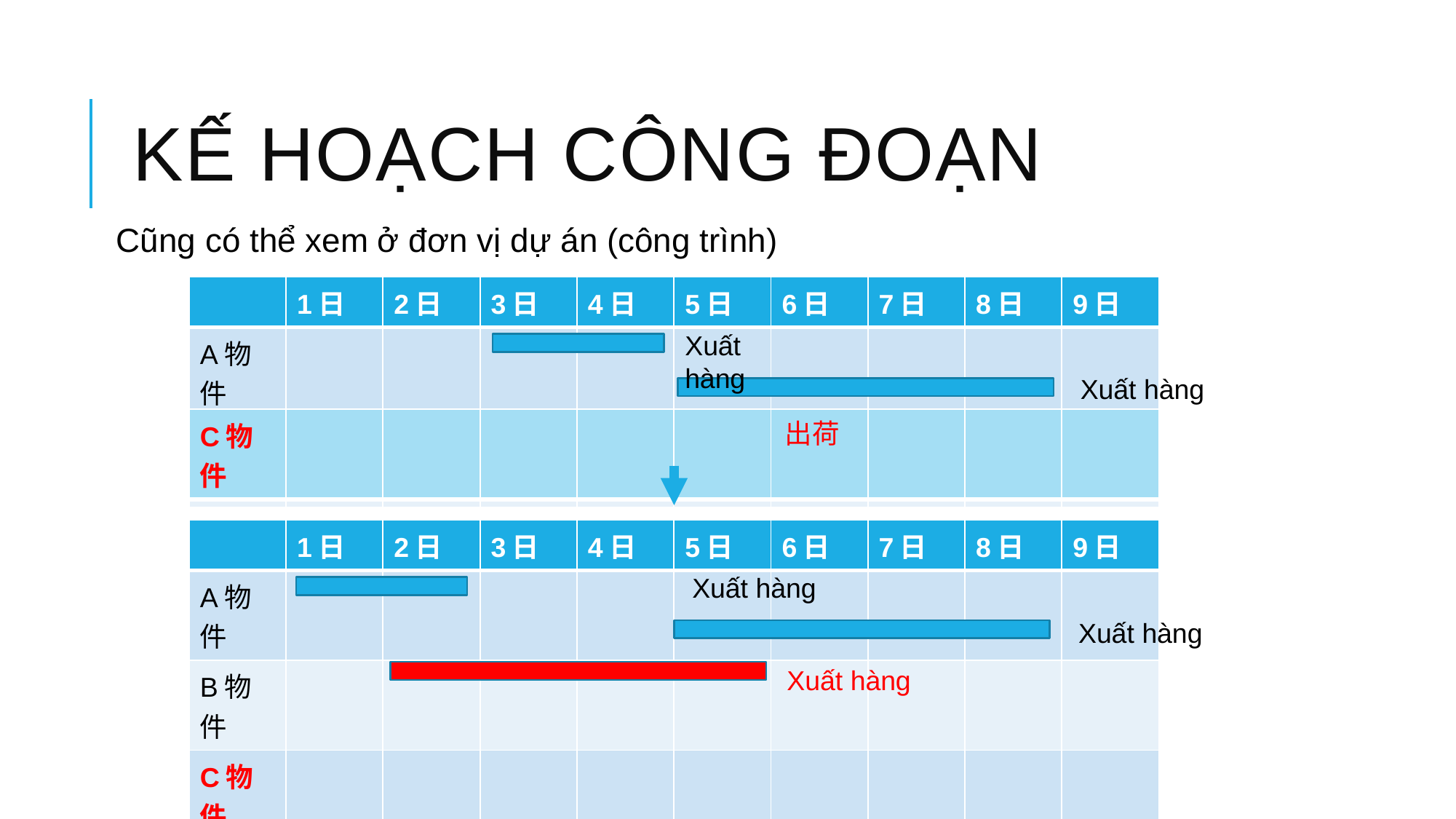

# Kế hoạch công đoạn
Cũng có thể xem ở đơn vị dự án (công trình)
|  | 1日 | 2日 | 3日 | 4日 | 5日 | 6日 | 7日 | 8日 | 9日 |
| --- | --- | --- | --- | --- | --- | --- | --- | --- | --- |
| A物件 |  |  |  |  |  |  |  |  |  |
| B物件 |  |  |  |  |  |  |  |  |  |
Xuất hàng

Xuất hàng

| C物件 |  |  |  |  |  |  |  |  |  |
| --- | --- | --- | --- | --- | --- | --- | --- | --- | --- |
出荷
|  | 1日 | 2日 | 3日 | 4日 | 5日 | 6日 | 7日 | 8日 | 9日 |
| --- | --- | --- | --- | --- | --- | --- | --- | --- | --- |
| A物件 |  |  |  |  |  |  |  |  |  |
| B物件 |  |  |  |  |  |  |  |  |  |
| C物件 |  |  |  |  |  |  |  |  |  |
Xuất hàng

Xuất hàng

Xuất hàng